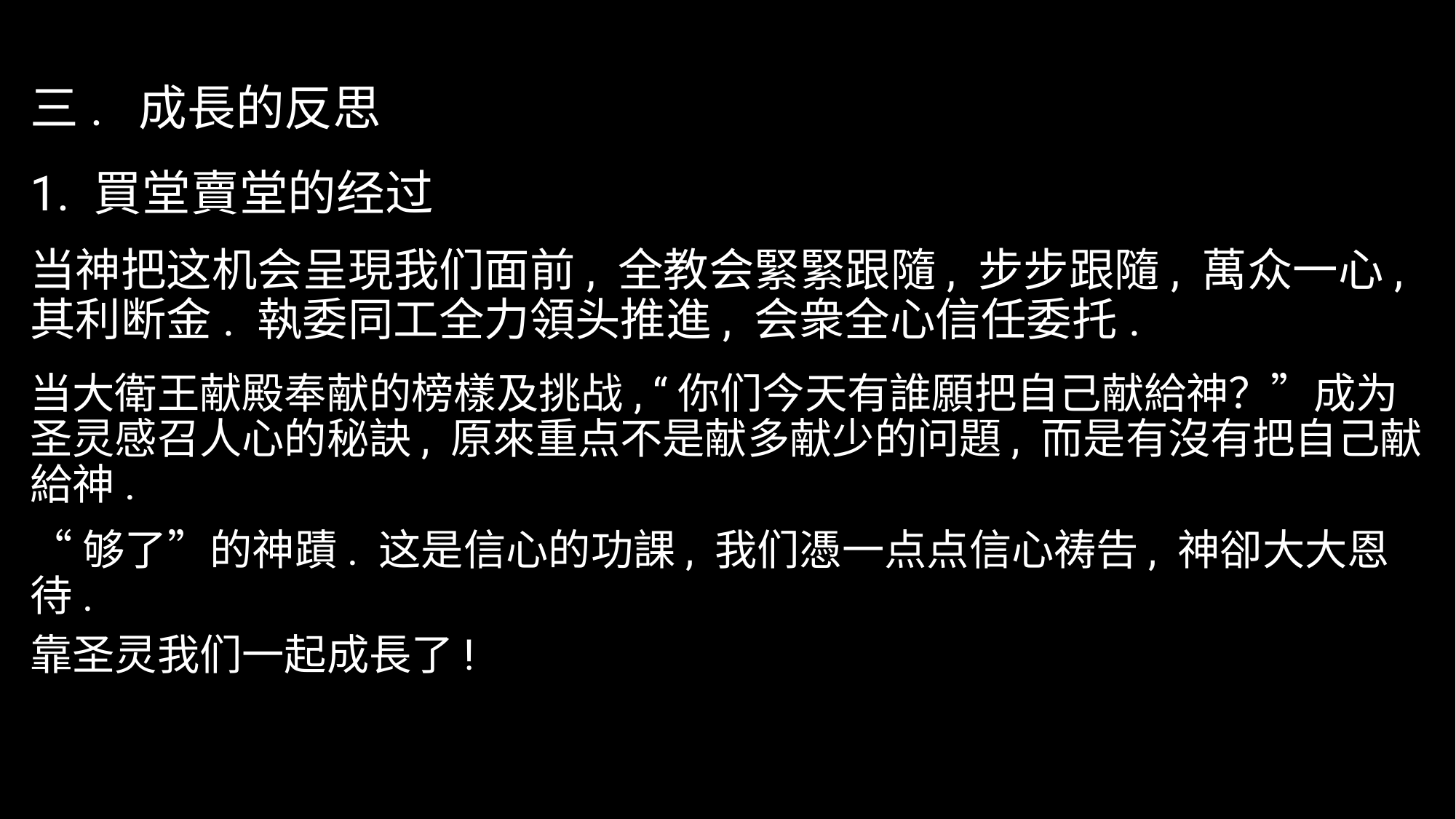

三.  成長的反思

1. 買堂賣堂的经过

当神把这机会呈現我们面前, 全教会緊緊跟隨, 步步跟隨, 萬众一心, 其利断金. 執委同工全力領头推進, 会衆全心信任委托.

当大衛王献殿奉献的榜樣及挑战, “你们今天有誰願把自己献給神？”成为圣灵感召人心的秘訣, 原來重点不是献多献少的问題, 而是有沒有把自己献給神.

“够了”的神蹟. 这是信心的功課, 我们憑一点点信心祷告, 神卻大大恩待.

靠圣灵我们一起成長了!